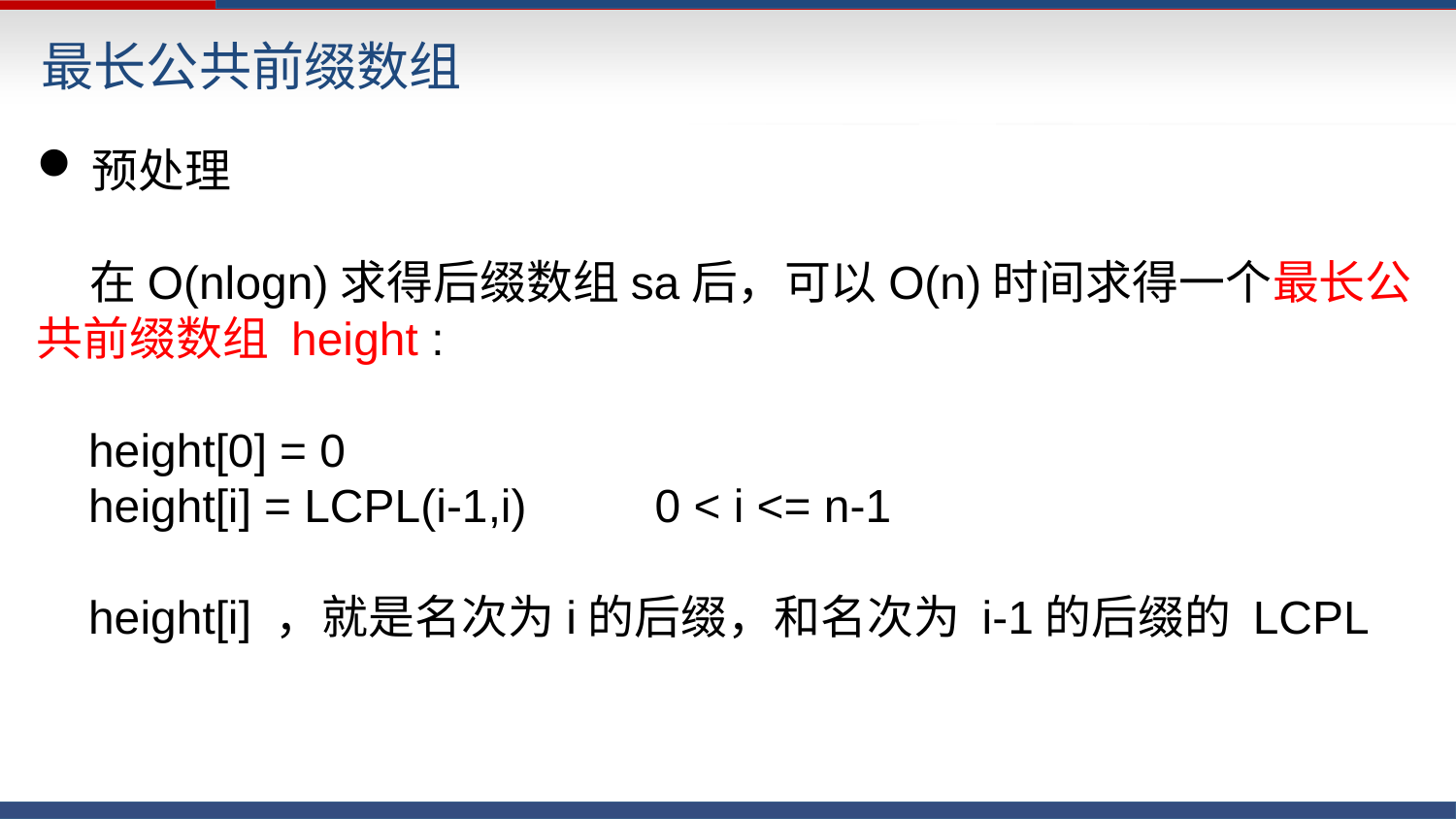

最长公共前缀数组
预处理

    在O(nlogn)求得后缀数组sa后，可以O(n)时间求得一个最长公共前缀数组 height :

    height[0] = 0
    height[i] = LCPL(i-1,i)          0 < i <= n-1

    height[i] ，就是名次为i的后缀，和名次为 i-1的后缀的 LCPL